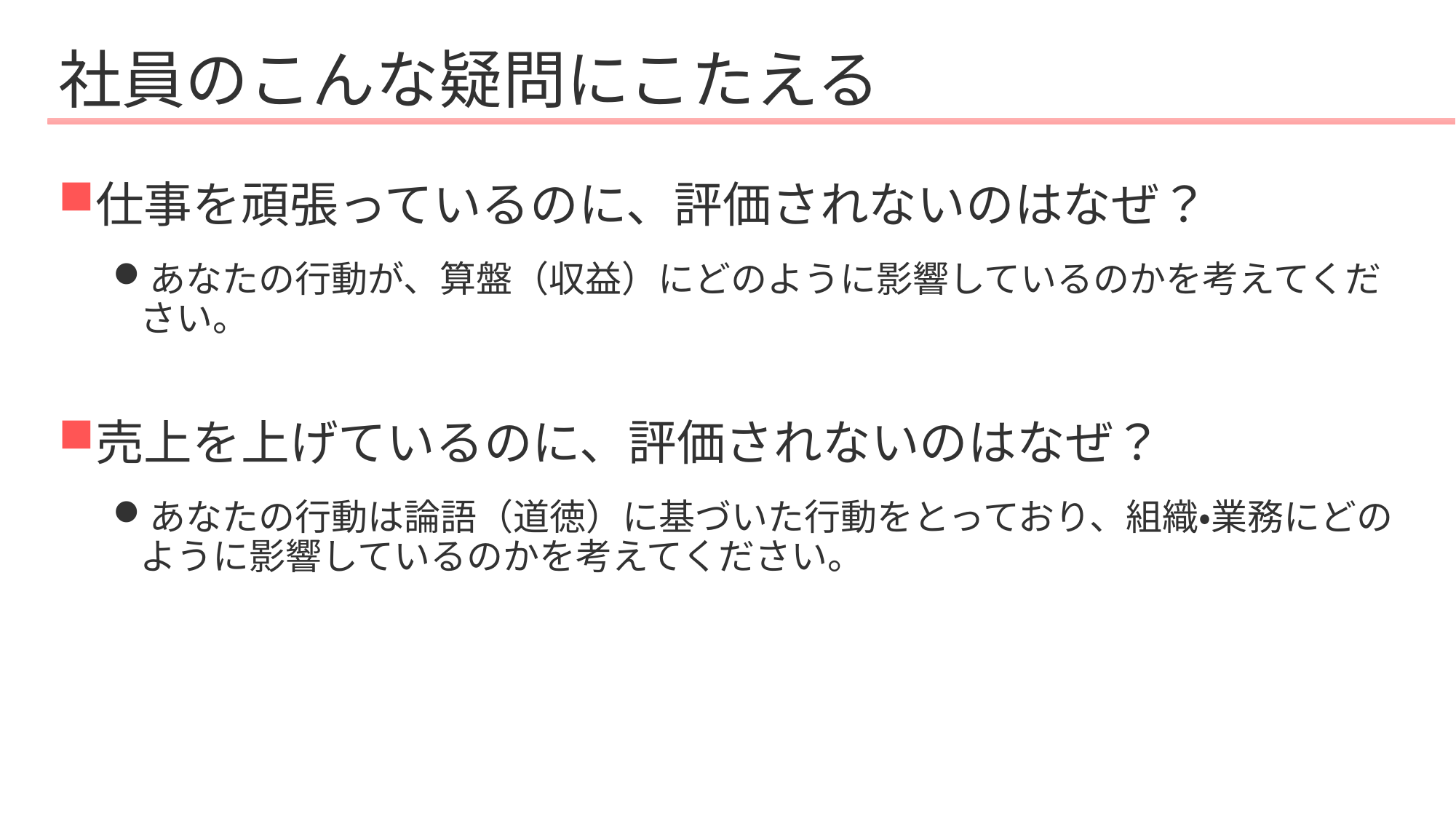

# 社員のこんな疑問にこたえる
仕事を頑張っているのに、評価されないのはなぜ？
あなたの行動が、算盤（収益）にどのように影響しているのかを考えてください。
売上を上げているのに、評価されないのはなぜ？
あなたの行動は論語（道徳）に基づいた行動をとっており、組織・業務にどのように影響しているのかを考えてください。
149